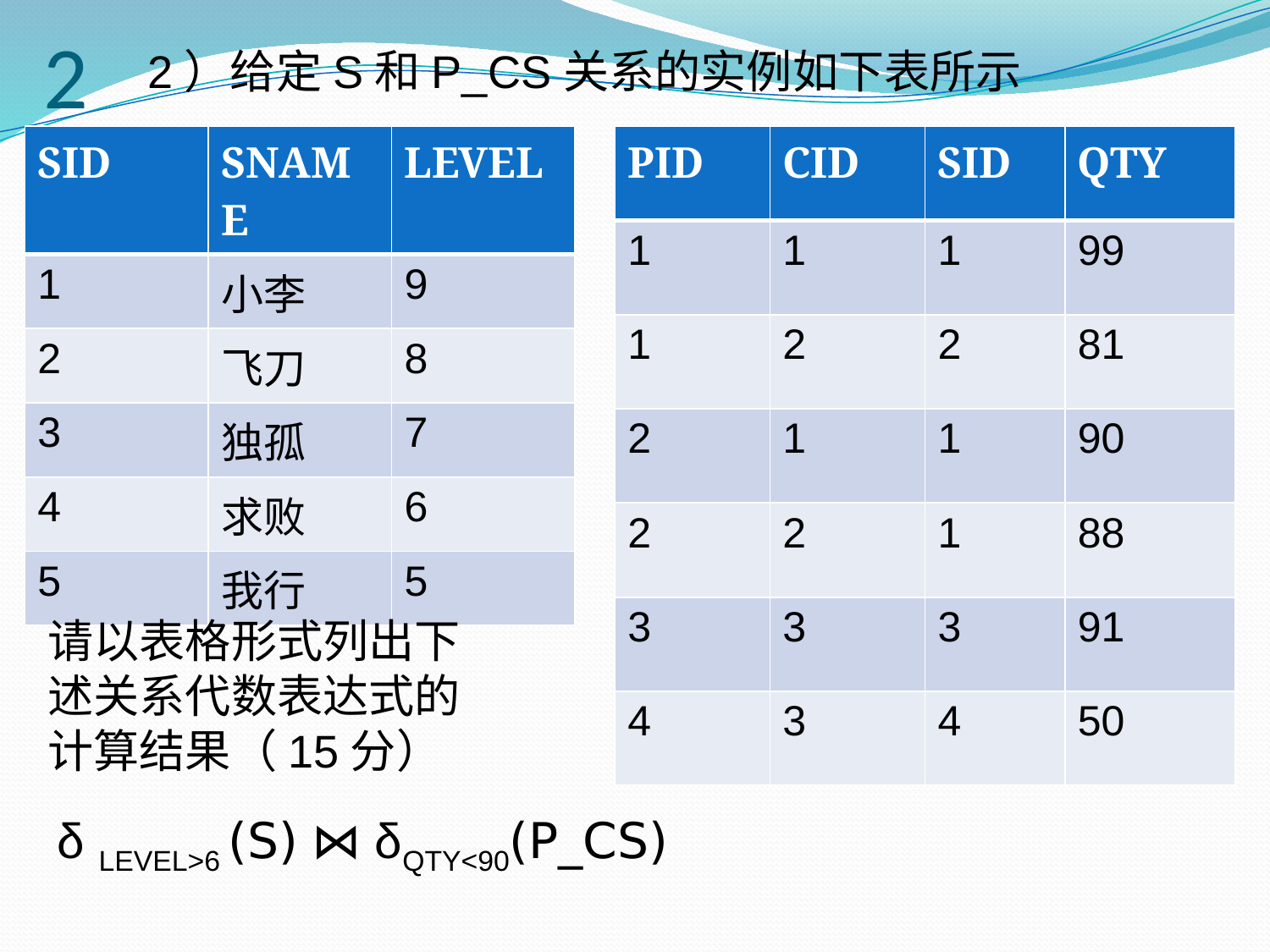

# 2
2）给定S和P_CS关系的实例如下表所示
| SID | SNAME | LEVEL |
| --- | --- | --- |
| 1 | 小李 | 9 |
| 2 | 飞刀 | 8 |
| 3 | 独孤 | 7 |
| 4 | 求败 | 6 |
| 5 | 我行 | 5 |
| PID | CID | SID | QTY |
| --- | --- | --- | --- |
| 1 | 1 | 1 | 99 |
| 1 | 2 | 2 | 81 |
| 2 | 1 | 1 | 90 |
| 2 | 2 | 1 | 88 |
| 3 | 3 | 3 | 91 |
| 4 | 3 | 4 | 50 |
请以表格形式列出下述关系代数表达式的计算结果（15分）
δ level>6 (S) ⋈ δQTY<90(P_CS)